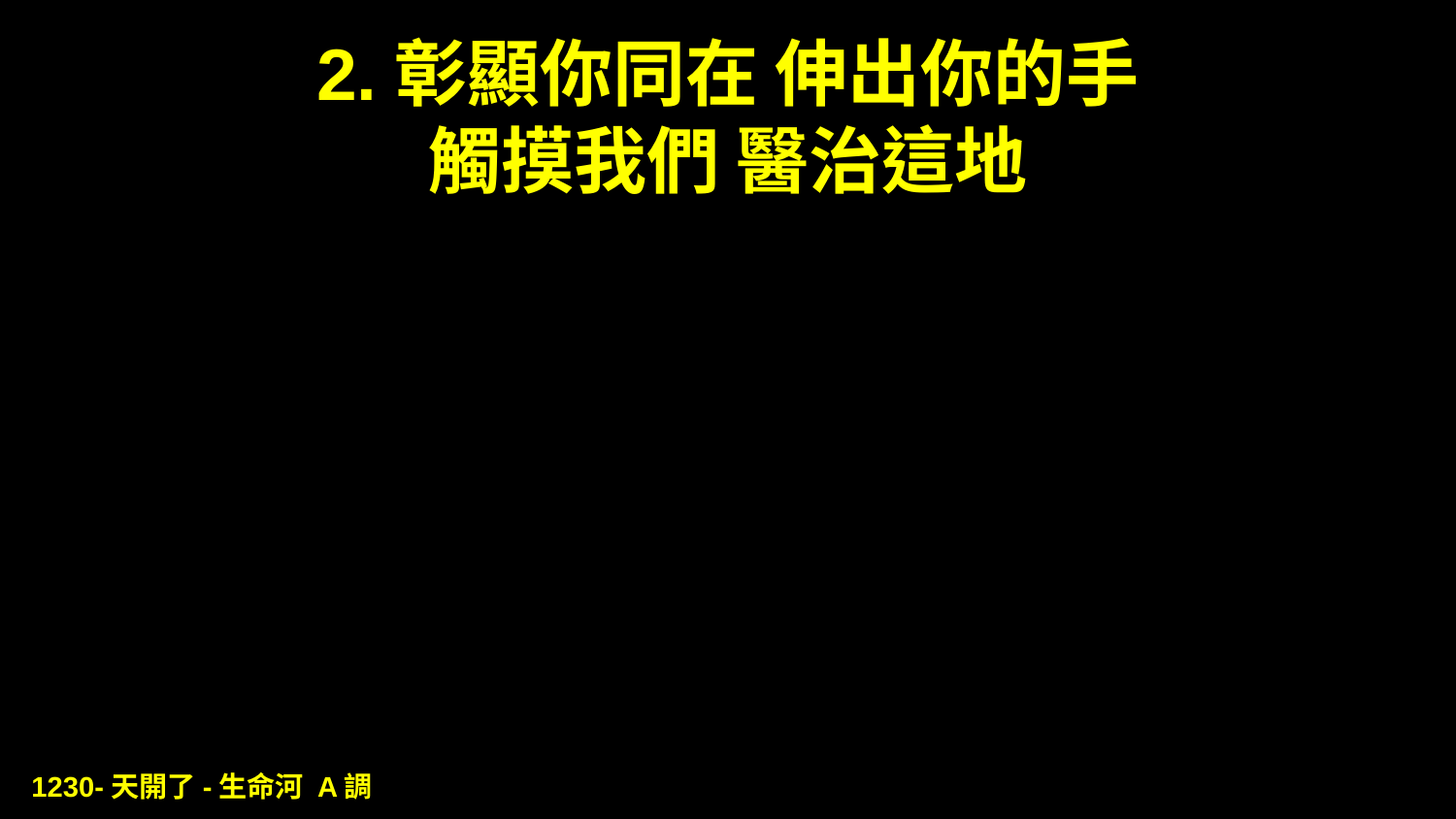

# 2.彰顯你同在 伸出你的手 觸摸我們 醫治這地
1230-天開了-生命河 A調